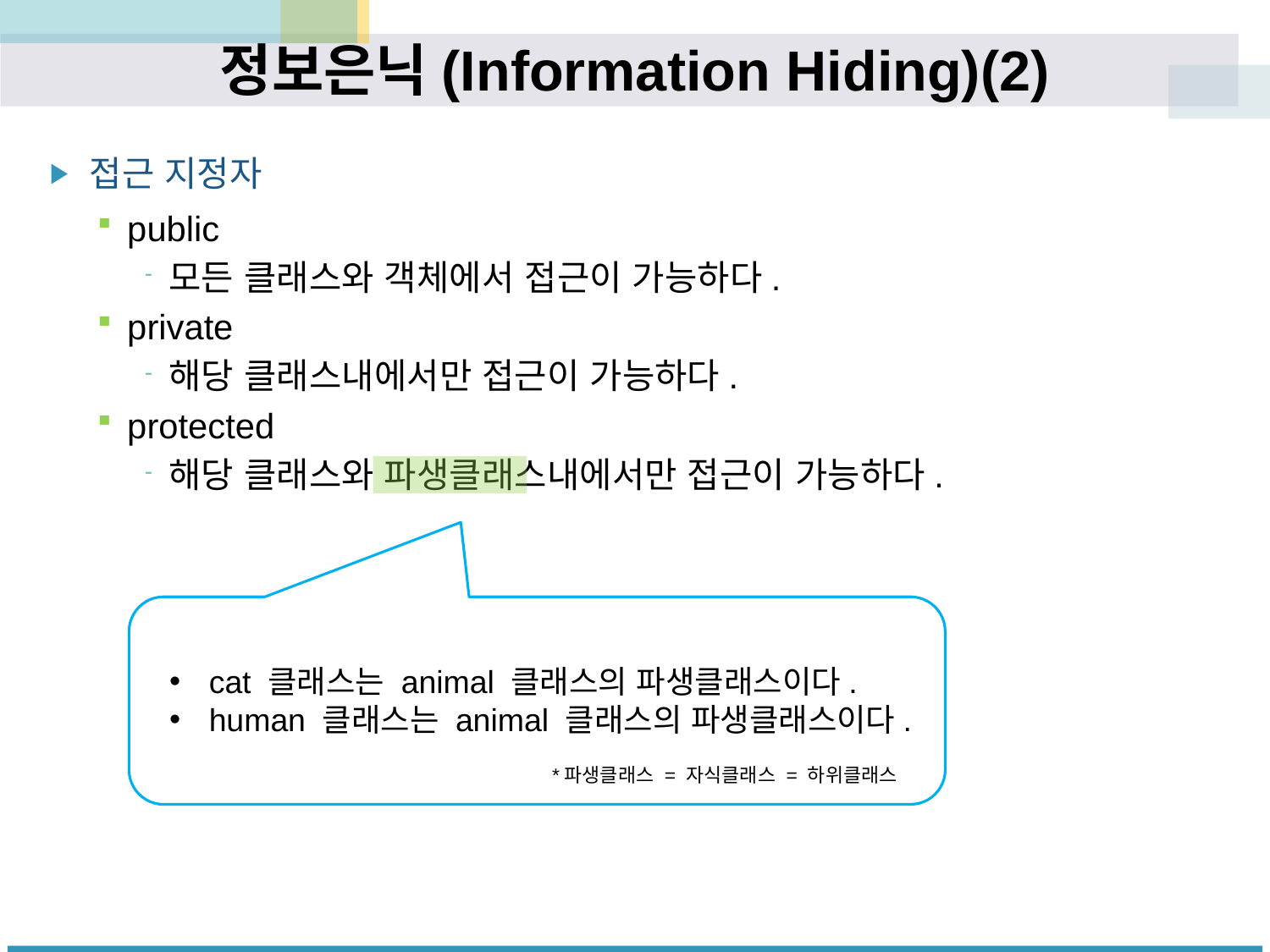

# 정보은닉(Information Hiding)(2)
접근 지정자
public
모든 클래스와 객체에서 접근이 가능하다.
private
해당 클래스내에서만 접근이 가능하다.
protected
해당 클래스와 파생클래스내에서만 접근이 가능하다.

cat 클래스는 animal 클래스의 파생클래스이다.
human 클래스는 animal 클래스의 파생클래스이다.
*파생클래스 = 자식클래스 = 하위클래스